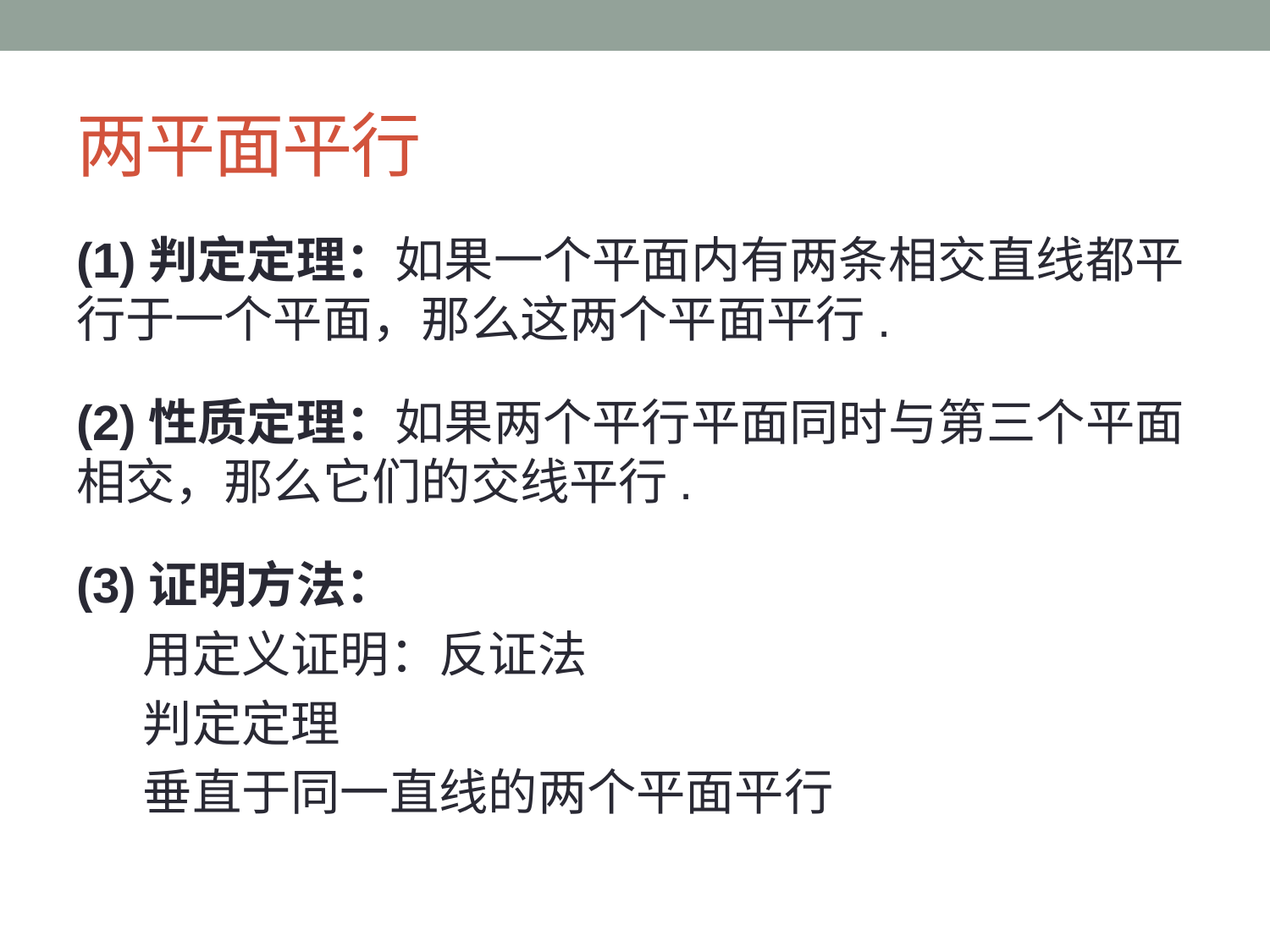

# 两平面平行
(1)判定定理：如果一个平面内有两条相交直线都平行于一个平面，那么这两个平面平行.

(2)性质定理：如果两个平行平面同时与第三个平面相交，那么它们的交线平行.

(3)证明方法：
     用定义证明：反证法
     判定定理
     垂直于同一直线的两个平面平行